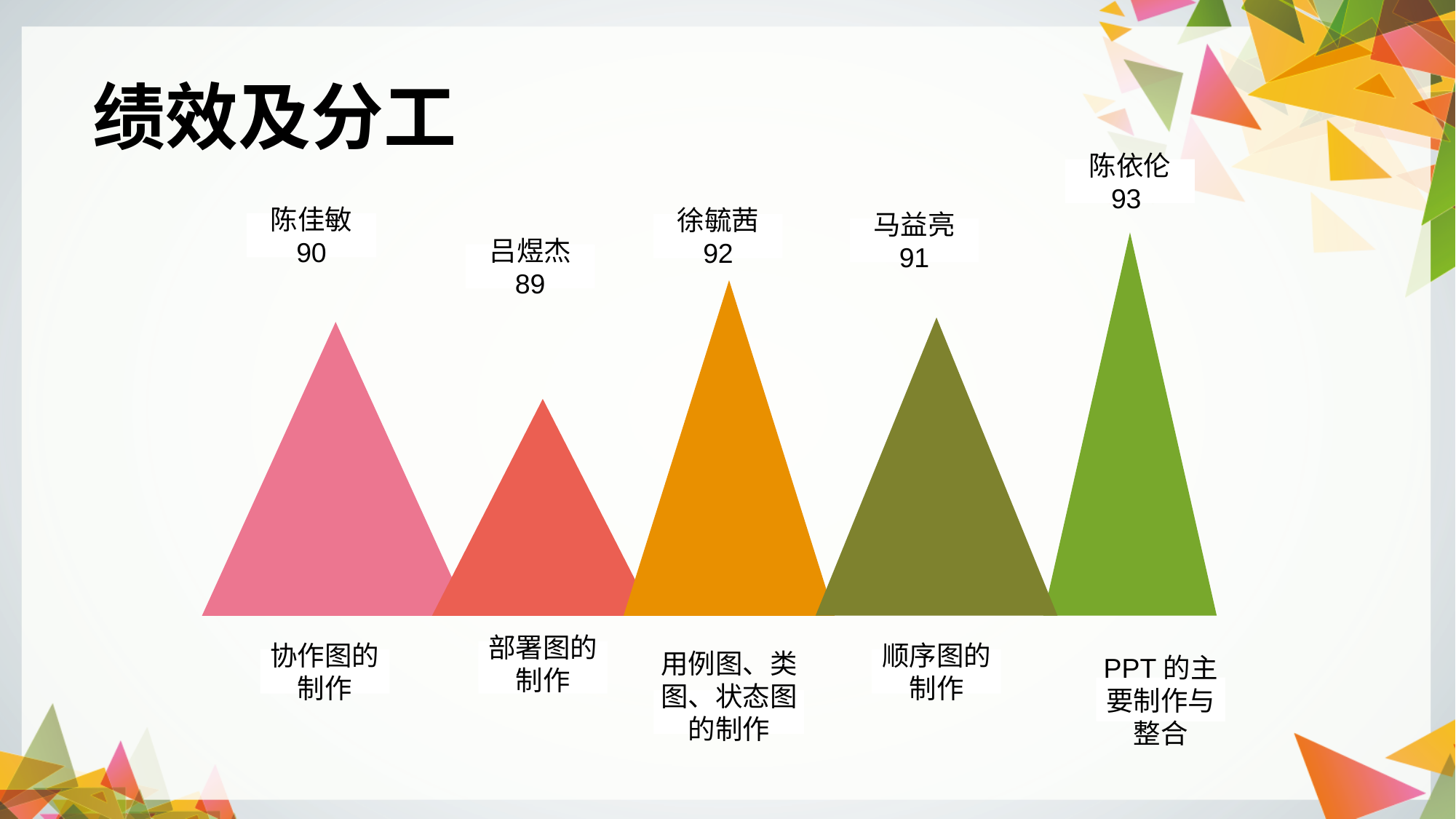

绩效及分工
陈依伦
93
陈佳敏
90
徐毓茜
92
马益亮
91

吕煜杰
89

部署图的制作
协作图的 制作

顺序图的制作
PPT的主要制作与整合
用例图、类图、状态图的制作